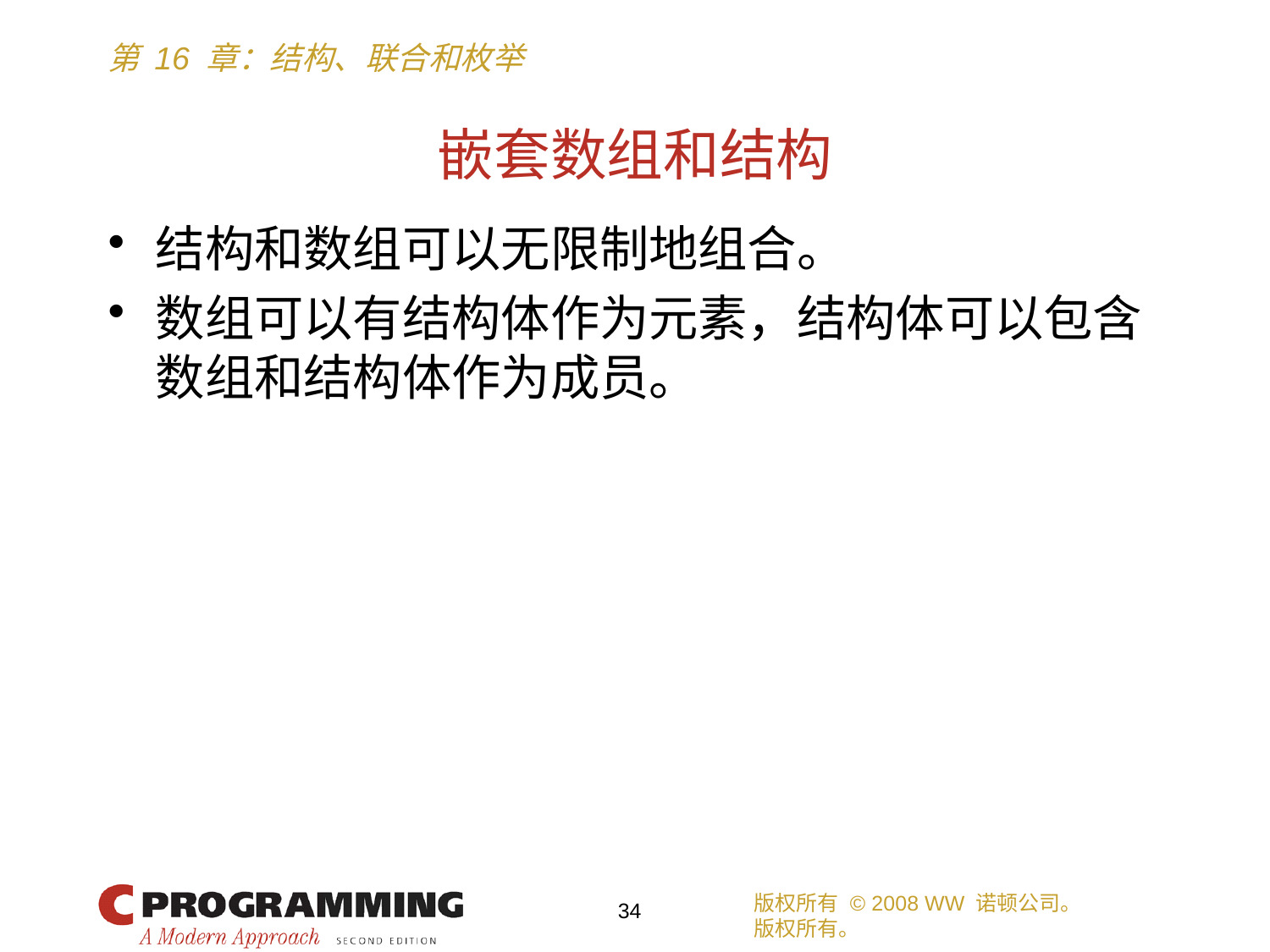

# 嵌套数组和结构
结构和数组可以无限制地组合。
数组可以有结构体作为元素，结构体可以包含数组和结构体作为成员。
版权所有 © 2008 WW 诺顿公司。
版权所有。
34